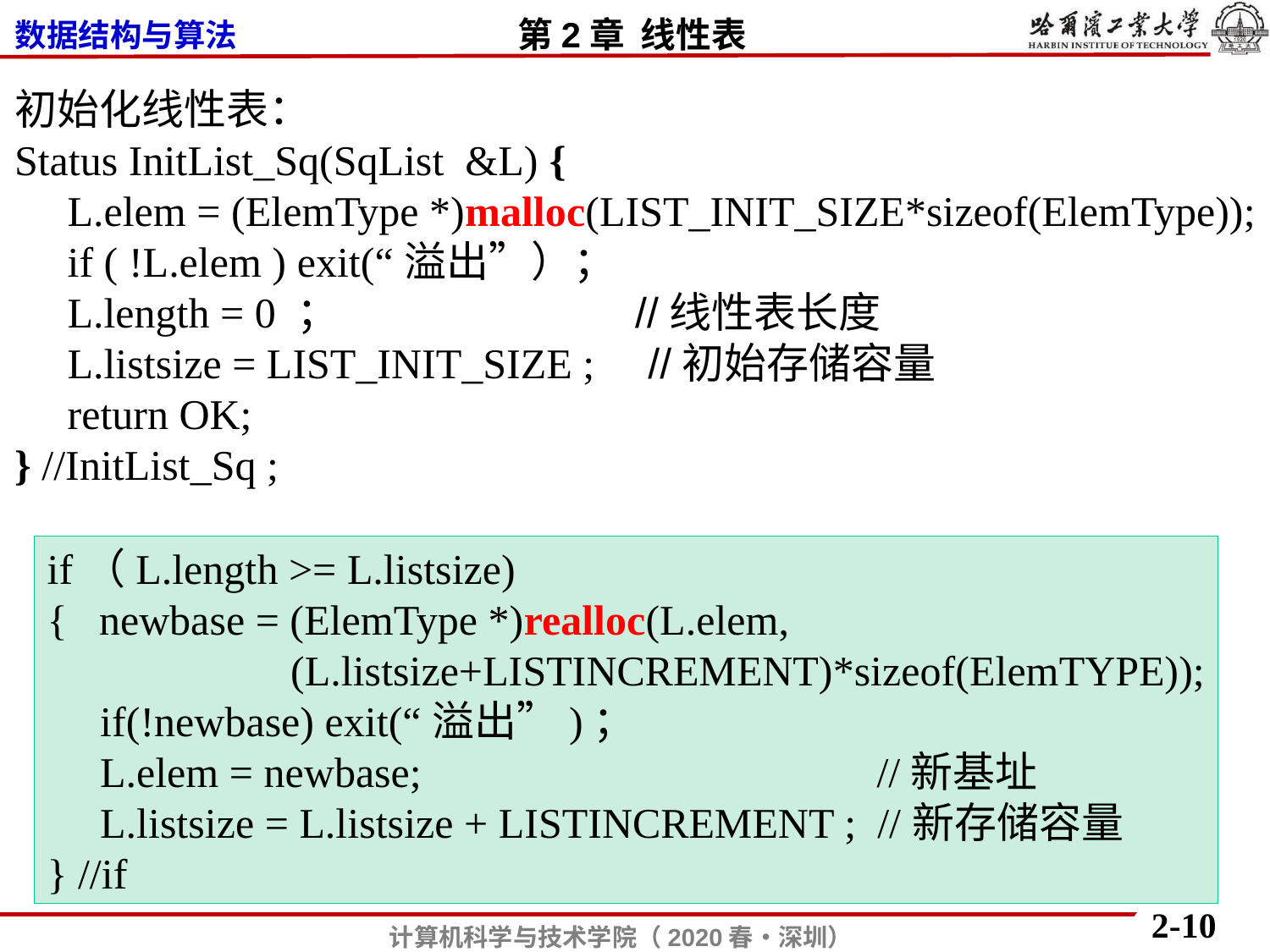

初始化线性表：
Status InitList_Sq(SqList  &L) {
     L.elem = (ElemType *)malloc(LIST_INIT_SIZE*sizeof(ElemType));
     if ( !L.elem ) exit(“溢出”）；
     L.length = 0 ；                              //线性表长度
     L.listsize = LIST_INIT_SIZE ;     //初始存储容量
     return OK;
} //InitList_Sq ;
if（L.length >= L.listsize)
{   newbase = (ElemType *)realloc(L.elem,
                       (L.listsize+LISTINCREMENT)*sizeof(ElemTYPE));
     if(!newbase) exit(“溢出”)；
     L.elem = newbase;                                           //新基址
     L.listsize = L.listsize + LISTINCREMENT ;  //新存储容量
} //if